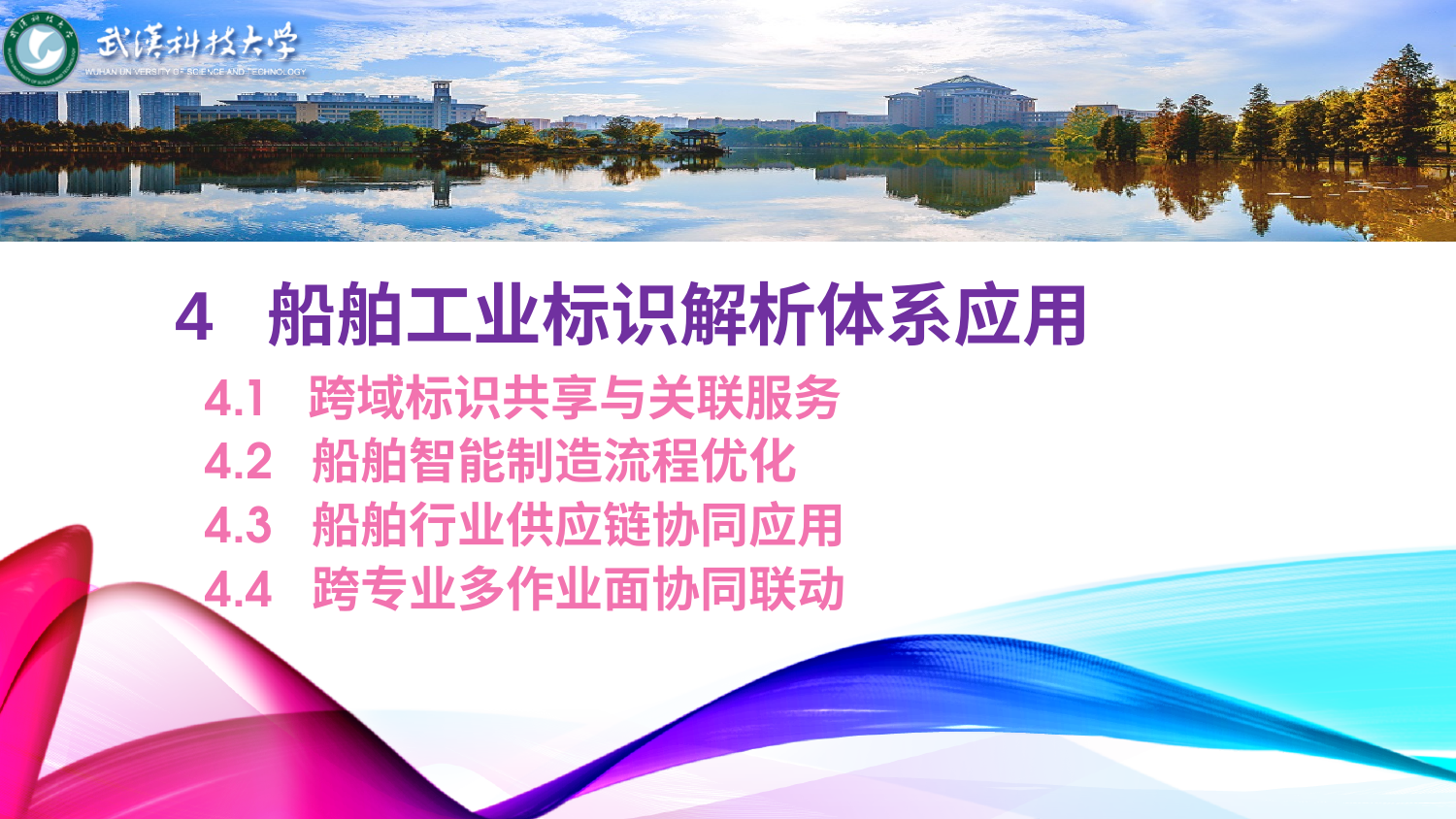

# 4  船舶工业标识解析体系应用
4.1  跨域标识共享与关联服务
4.2  船舶智能制造流程优化
4.3  船舶行业供应链协同应用
4.4  跨专业多作业面协同联动